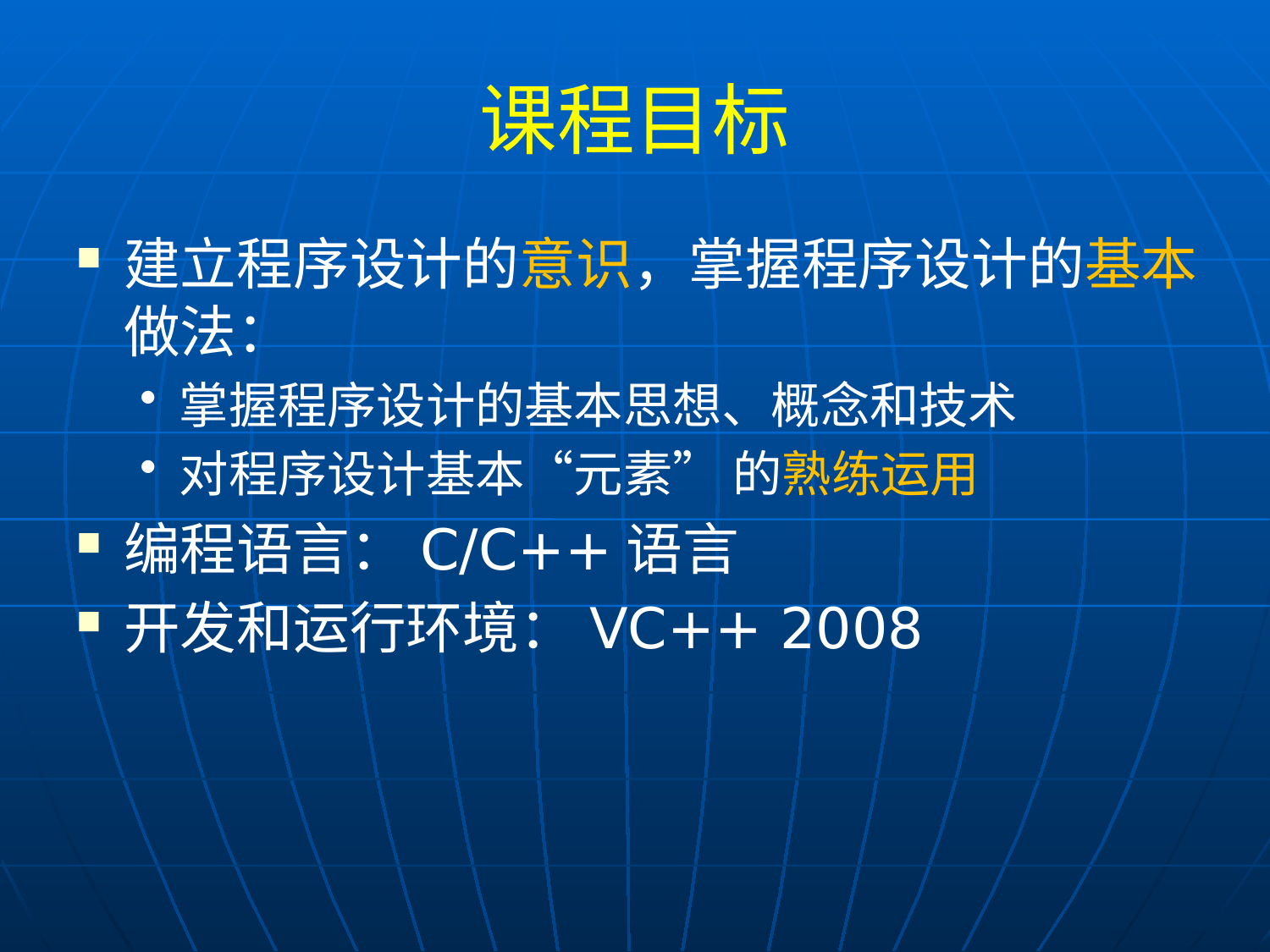

# 课程目标
建立程序设计的意识，掌握程序设计的基本做法：
掌握程序设计的基本思想、概念和技术
对程序设计基本“元素” 的熟练运用
编程语言：C/C++语言
开发和运行环境：VC++ 2008